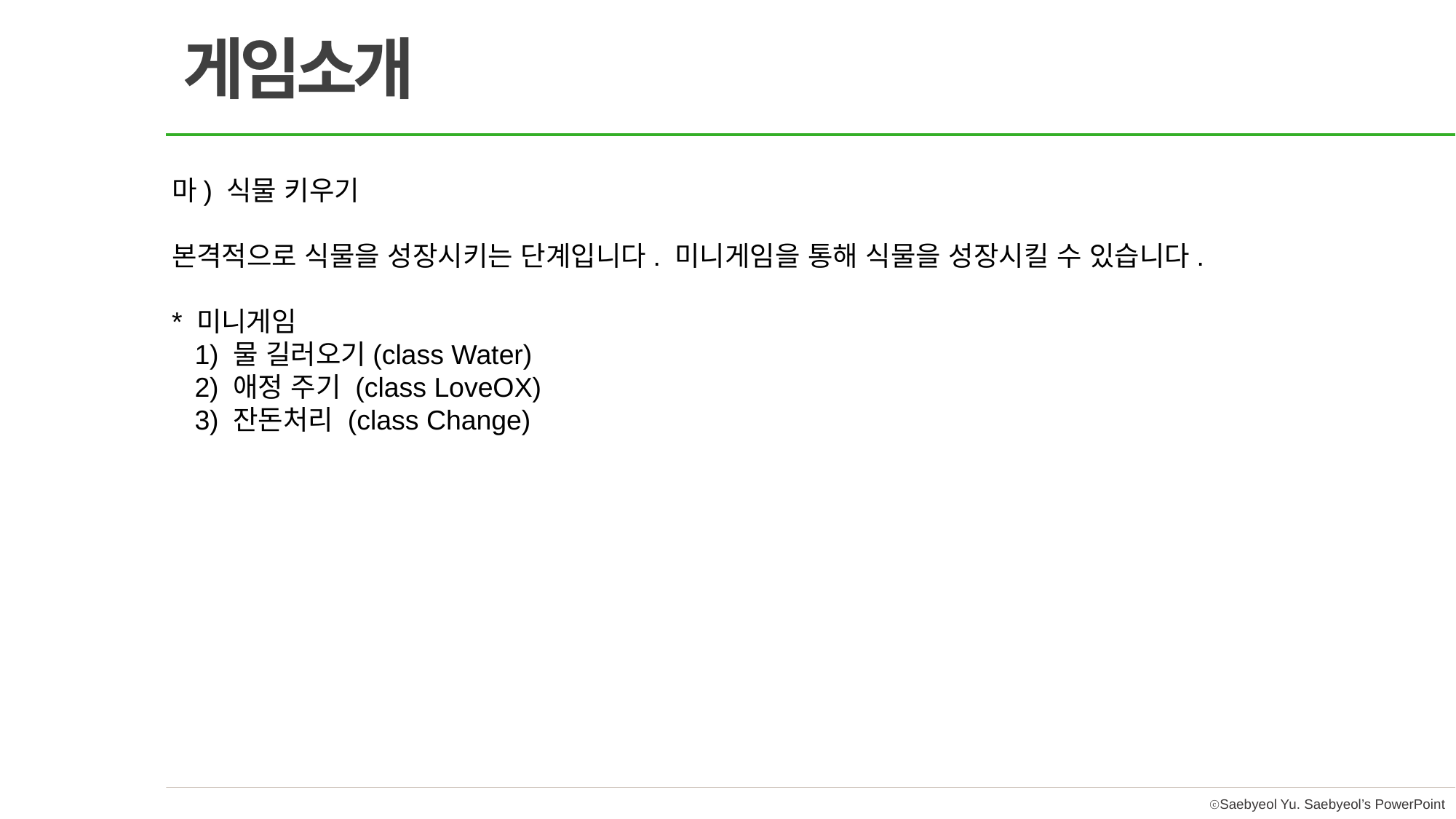

게임소개
마) 식물 키우기

본격적으로 식물을 성장시키는 단계입니다. 미니게임을 통해 식물을 성장시킬 수 있습니다.

* 미니게임
   1) 물 길러오기(class Water)
   2) 애정 주기 (class LoveOX)
   3) 잔돈처리 (class Change)